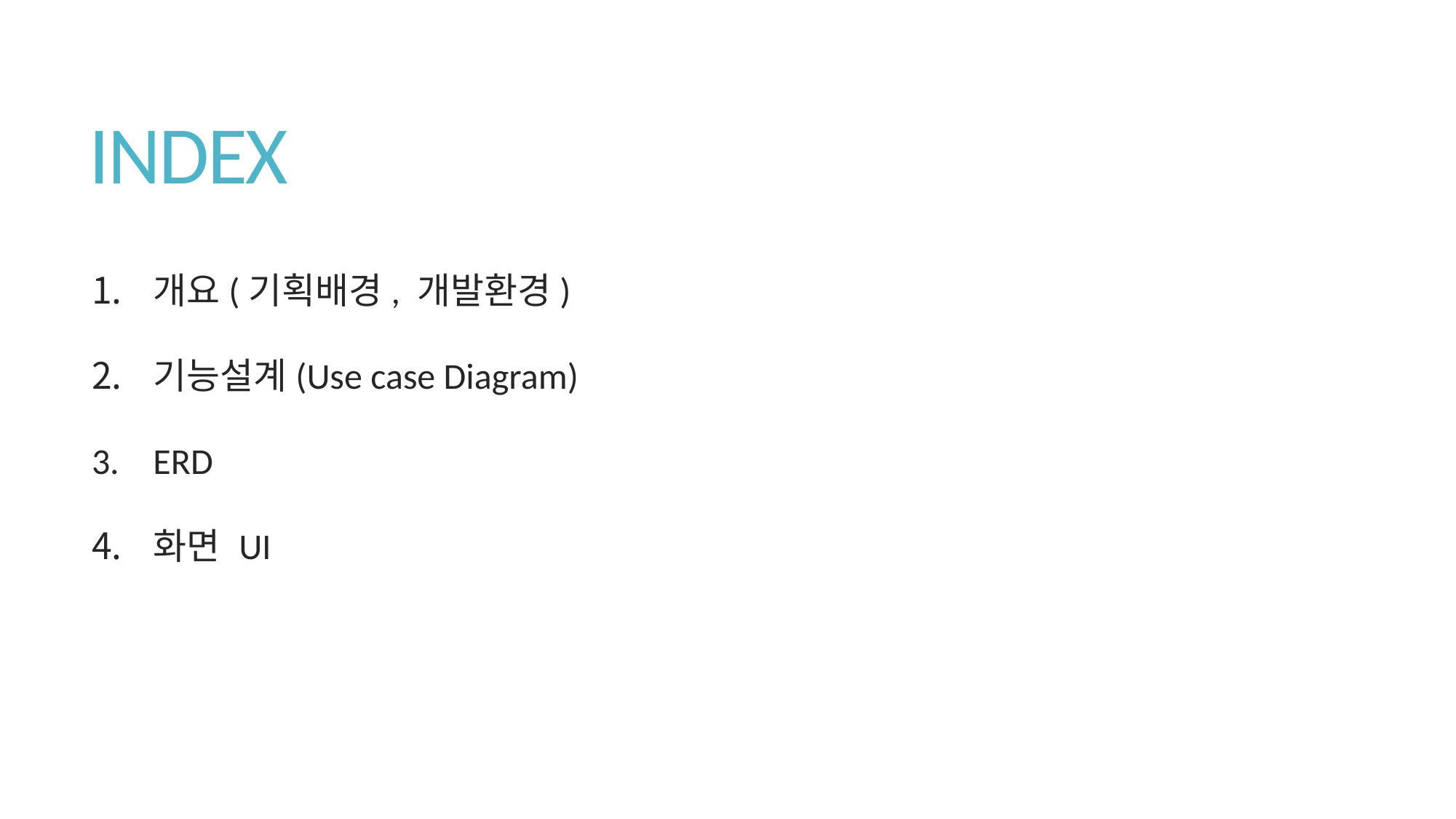

# INDEX
개요(기획배경, 개발환경)
기능설계(Use case Diagram)
ERD
화면 UI